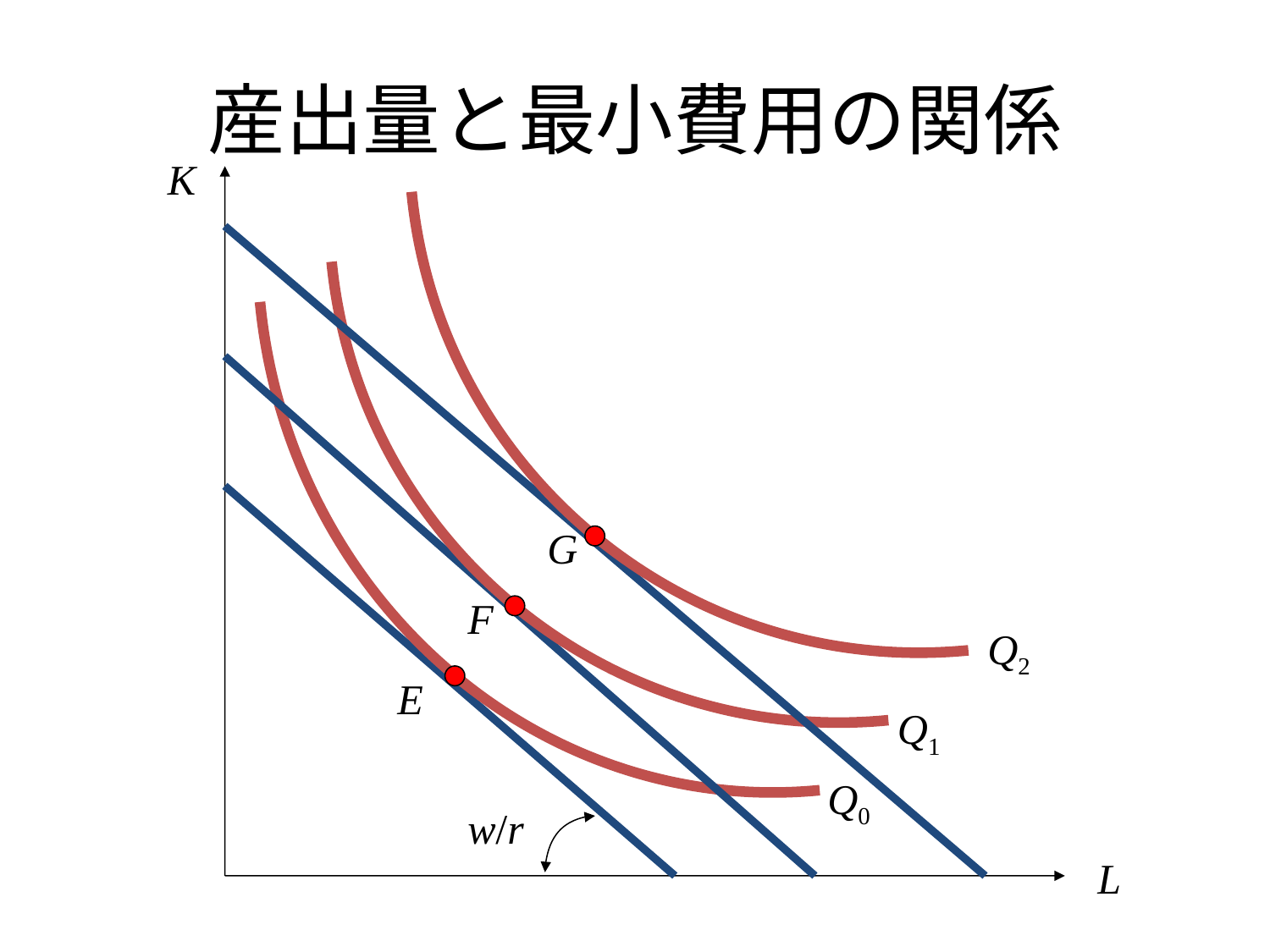

# 産出量と最小費用の関係
K

G

F

Q2
E

Q1
Q0
w/r

L